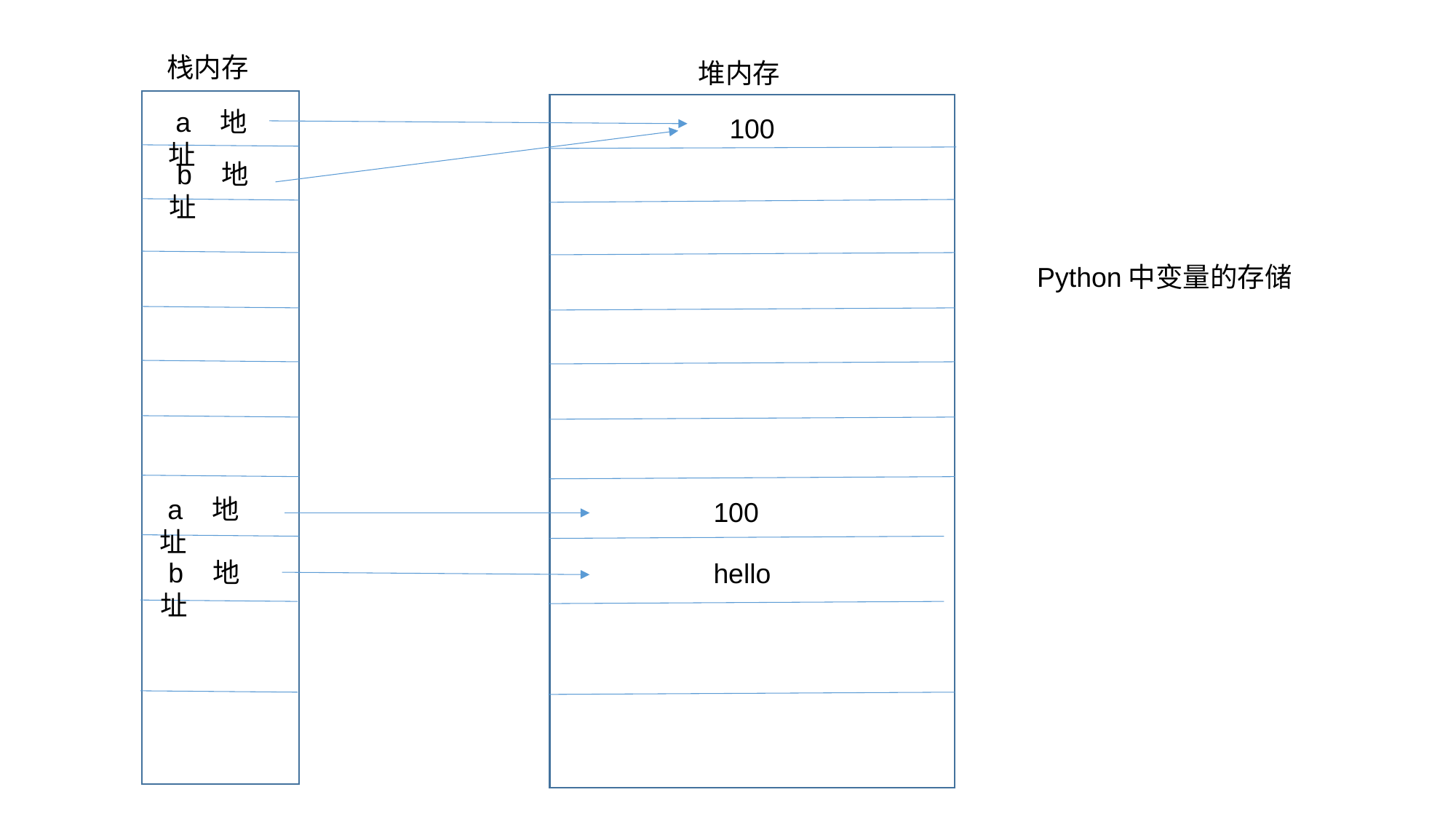

栈内存
堆内存

 a   地址
            100

 b   地址

Python中变量的存储
 a   地址
            100
 b   地址
            hello